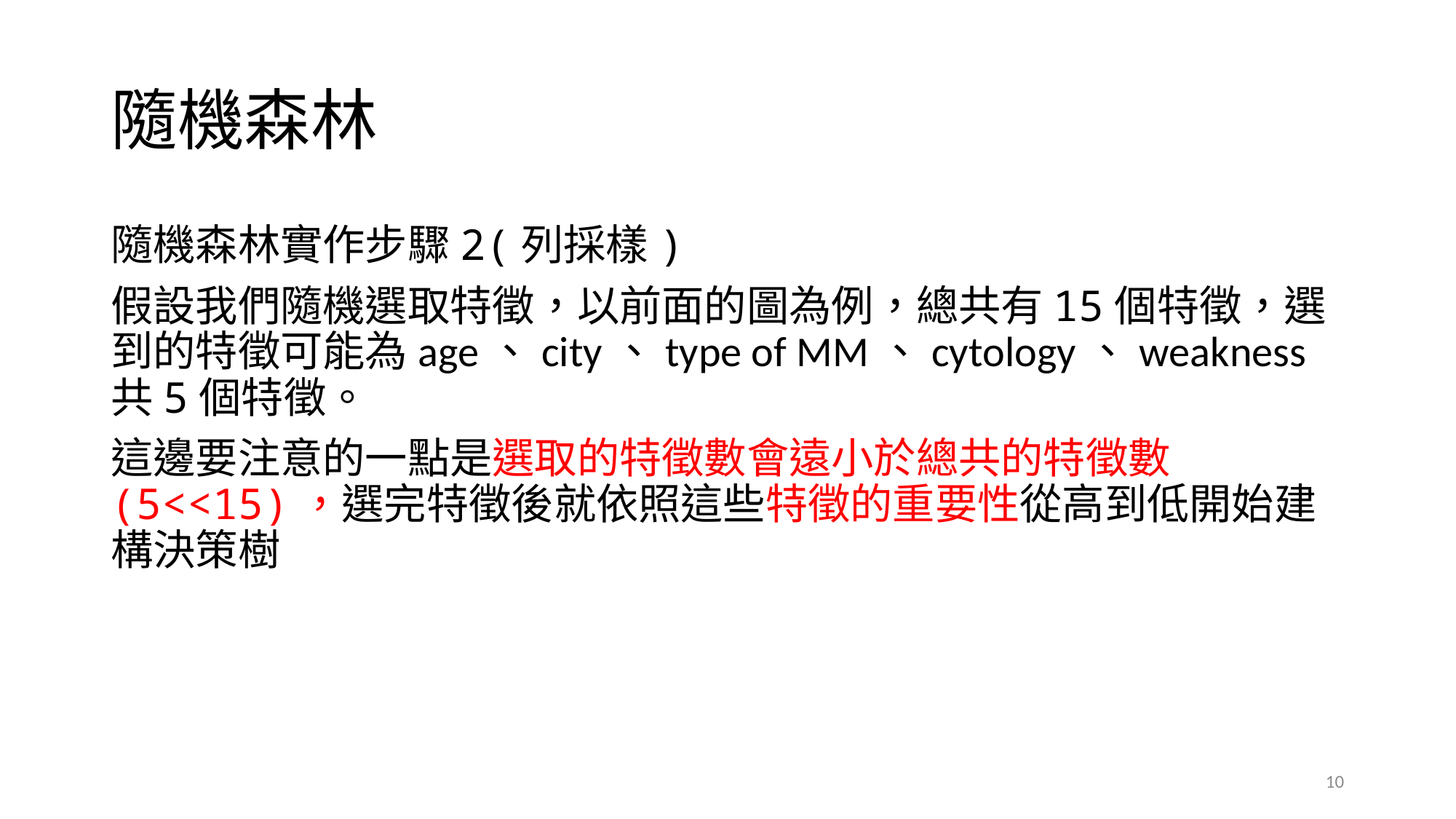

# 隨機森林
隨機森林實作步驟2(列採樣)
假設我們隨機選取特徵，以前面的圖為例，總共有15個特徵，選到的特徵可能為age、city、type of MM、cytology、weakness共5個特徵。
這邊要注意的一點是選取的特徵數會遠小於總共的特徵數(5<<15)，選完特徵後就依照這些特徵的重要性從高到低開始建構決策樹
10